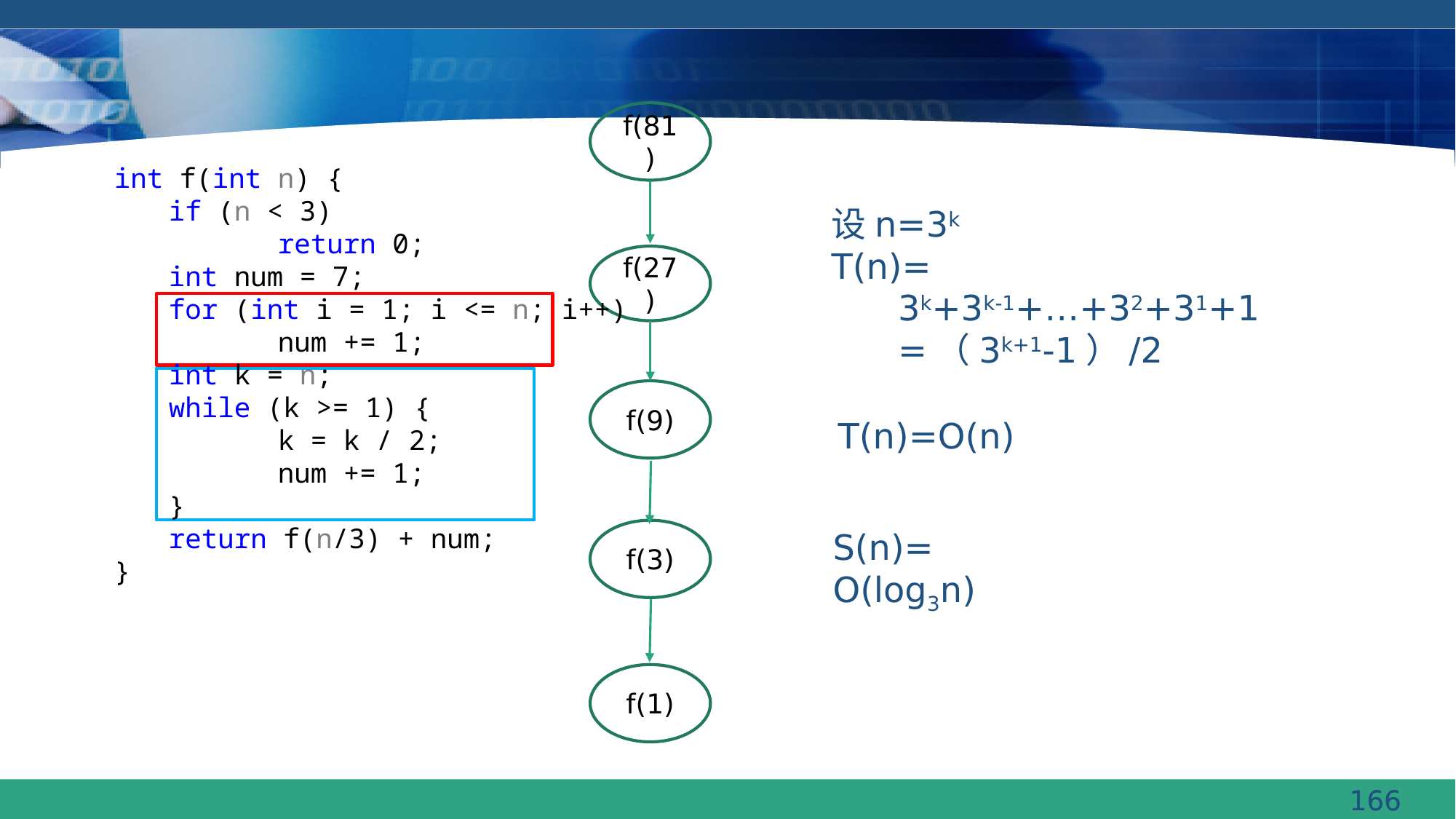

f(81)
int f(int n) {
if (n < 3)
	return 0;
int num = 7;
for (int i = 1; i <= n; i++)
	num += 1;
int k = n;
while (k >= 1) {
	k = k / 2;
	num += 1;
}
return f(n/3) + num;
}
设n=3k
T(n)=
      3k+3k-1+…+32+31+1
      =（3k+1-1）/2

f(27)

f(9)
T(n)=O(n)
S(n)=
O(log3n)
f(3)
f(1)